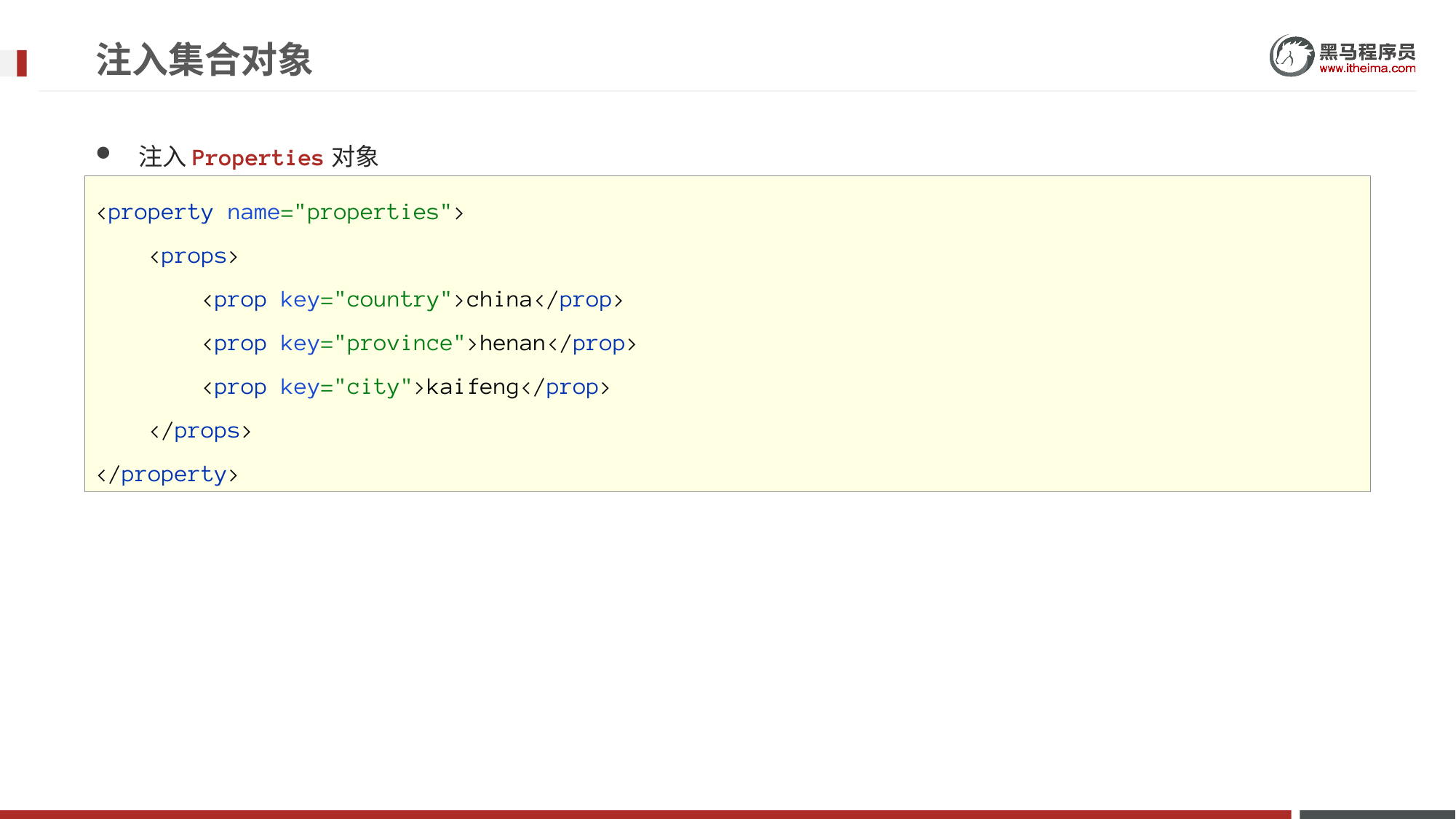

注入集合对象
注入Properties对象
<property name="properties">
    <props>
        <prop key="country">china</prop>
        <prop key="province">henan</prop>
        <prop key="city">kaifeng</prop>
    </props>
</property>